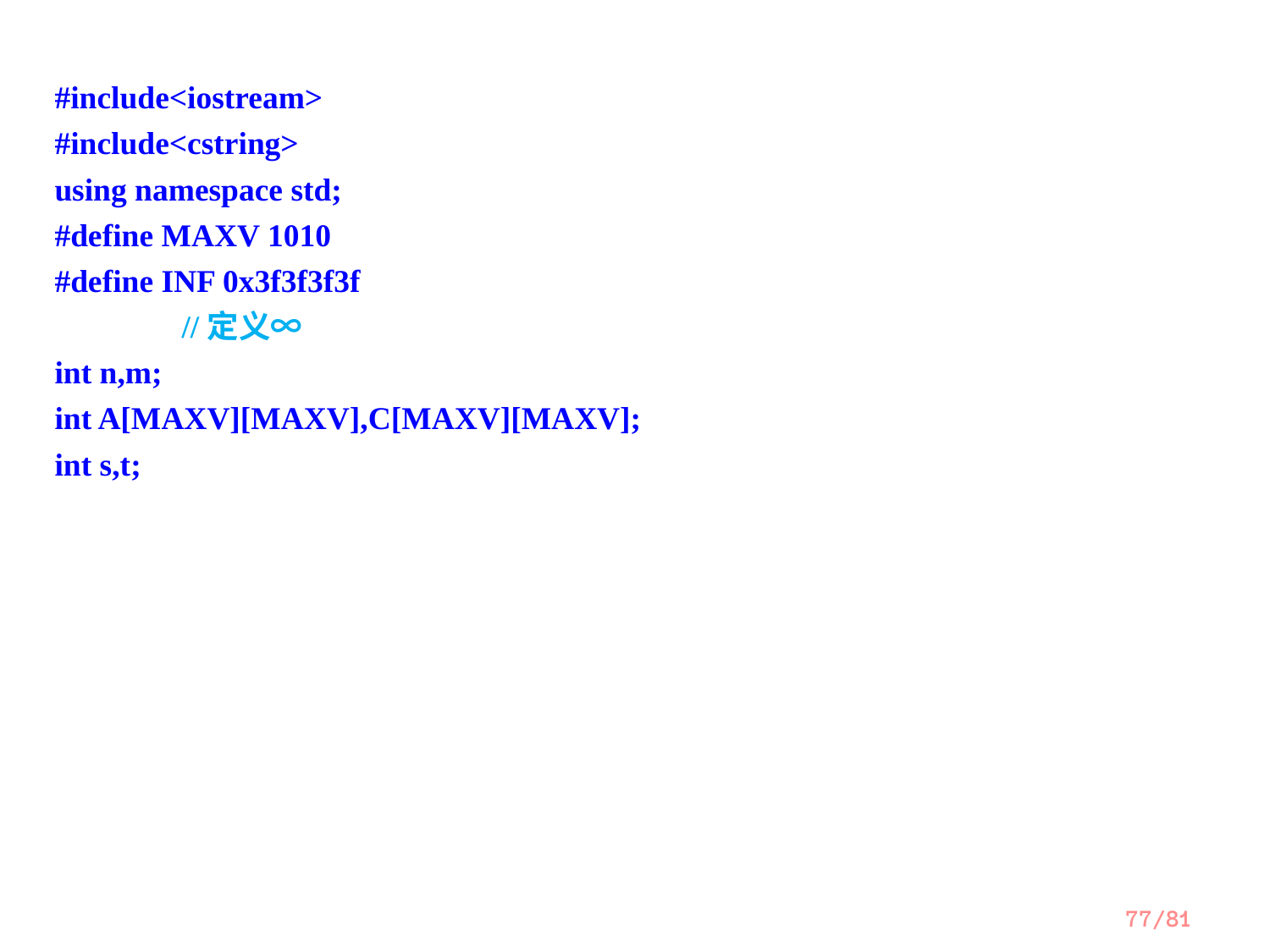

#include<iostream>
#include<cstring>
using namespace std;
#define MAXV 1010
#define INF 0x3f3f3f3f								//定义∞
int n,m;
int A[MAXV][MAXV],C[MAXV][MAXV];
int s,t;
77/81